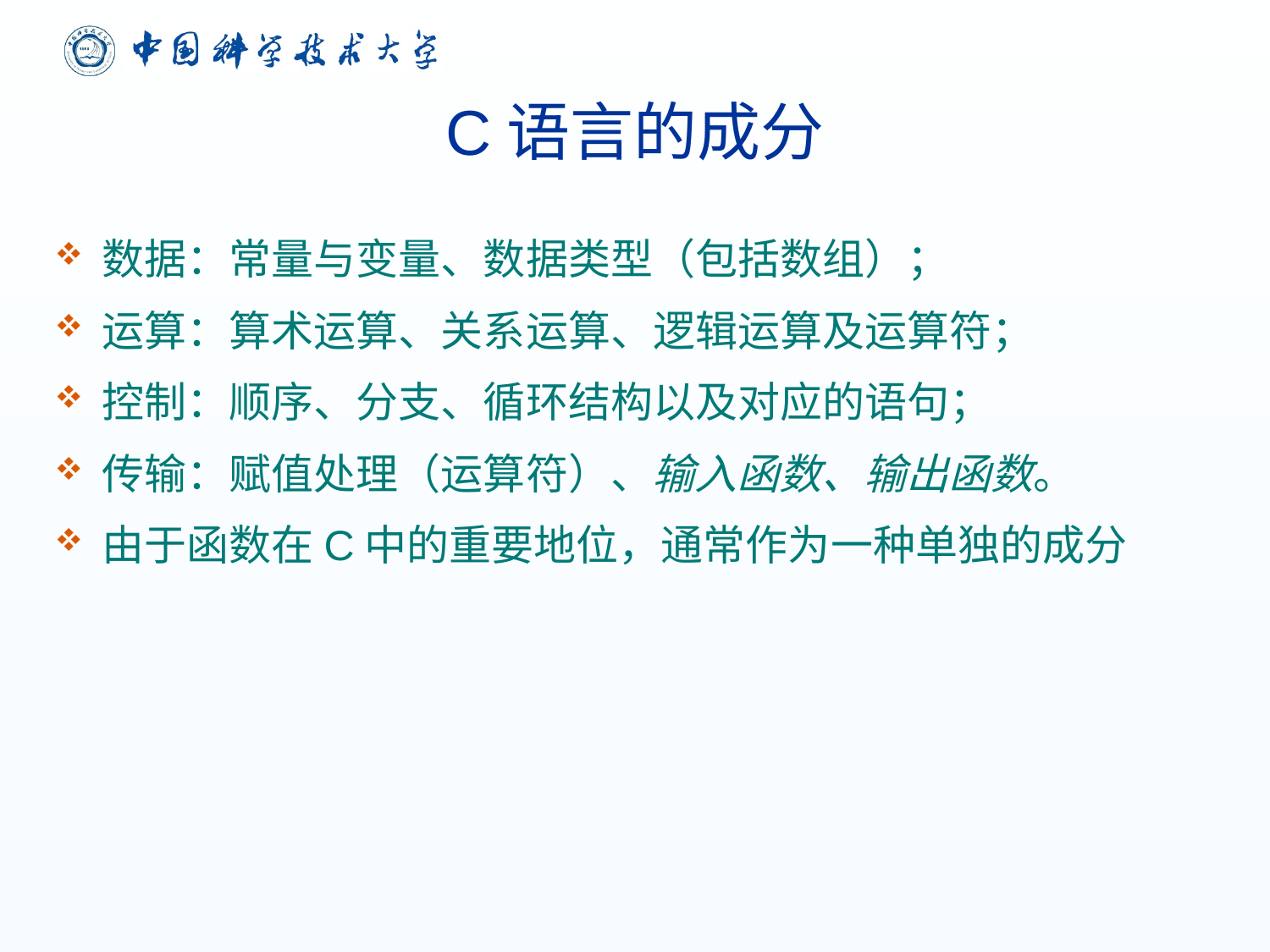

# C语言的成分
数据：常量与变量、数据类型（包括数组）；
运算：算术运算、关系运算、逻辑运算及运算符；
控制：顺序、分支、循环结构以及对应的语句；
传输：赋值处理（运算符）、输入函数、输出函数。
由于函数在C中的重要地位，通常作为一种单独的成分